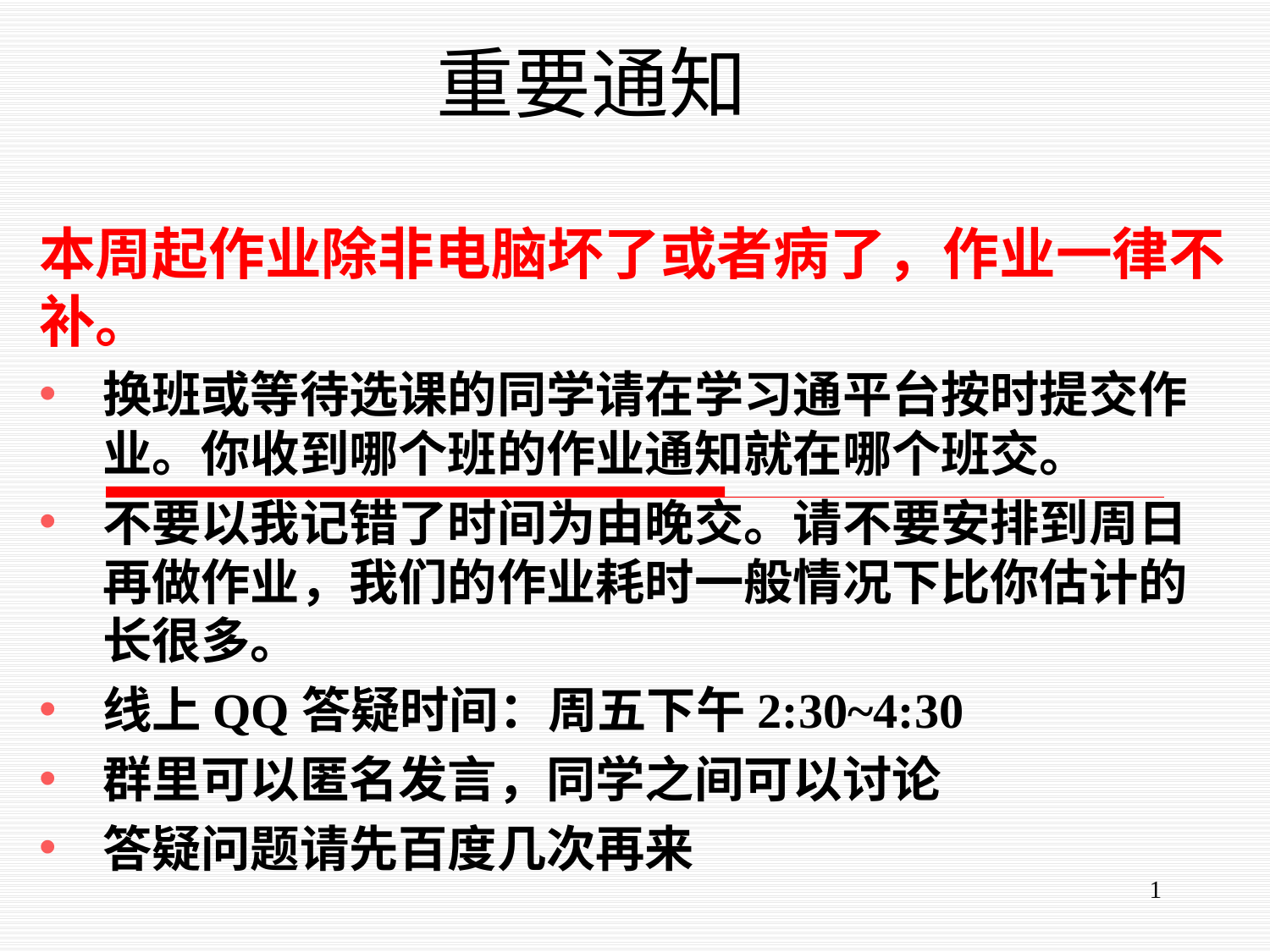

# 重要通知
本周起作业除非电脑坏了或者病了，作业一律不补。
换班或等待选课的同学请在学习通平台按时提交作业。你收到哪个班的作业通知就在哪个班交。
不要以我记错了时间为由晚交。请不要安排到周日再做作业，我们的作业耗时一般情况下比你估计的长很多。
线上QQ答疑时间：周五下午2:30~4:30
群里可以匿名发言，同学之间可以讨论
答疑问题请先百度几次再来

1